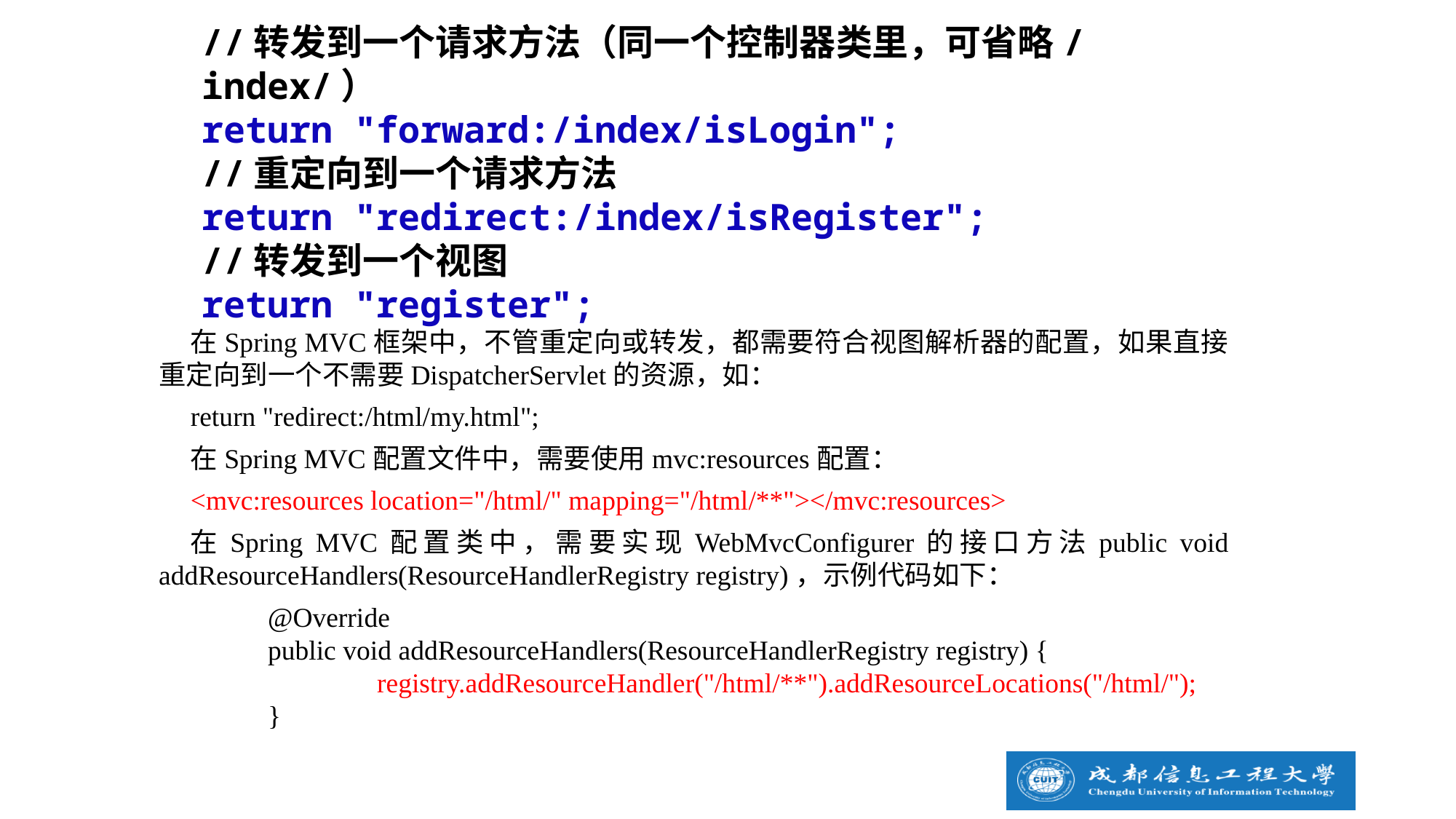

//转发到一个请求方法（同一个控制器类里，可省略/index/）
return "forward:/index/isLogin";
//重定向到一个请求方法
return "redirect:/index/isRegister";
//转发到一个视图
return "register";
在Spring MVC框架中，不管重定向或转发，都需要符合视图解析器的配置，如果直接重定向到一个不需要DispatcherServlet的资源，如：
return "redirect:/html/my.html";
在Spring MVC配置文件中，需要使用mvc:resources配置：
<mvc:resources location="/html/" mapping="/html/**"></mvc:resources>
在Spring MVC配置类中，需要实现WebMvcConfigurer的接口方法public void addResourceHandlers(ResourceHandlerRegistry registry)，示例代码如下：
	@Override
	public void addResourceHandlers(ResourceHandlerRegistry registry) {
		registry.addResourceHandler("/html/**").addResourceLocations("/html/");
	}